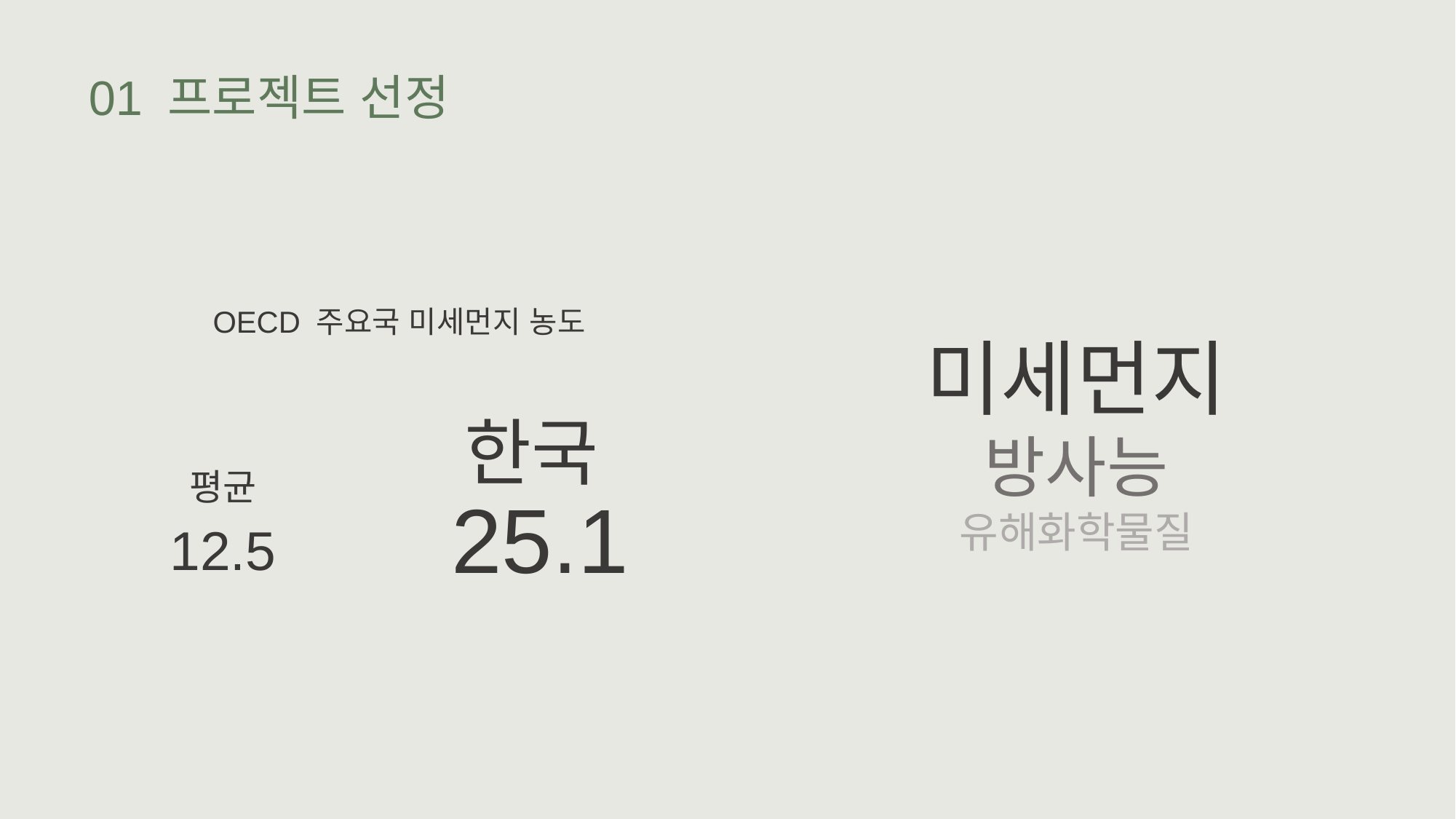

# 01 프로젝트 선정
OECD 주요국 미세먼지 농도
미세먼지
방사능
유해화학물질
한국25.1
평균
12.5